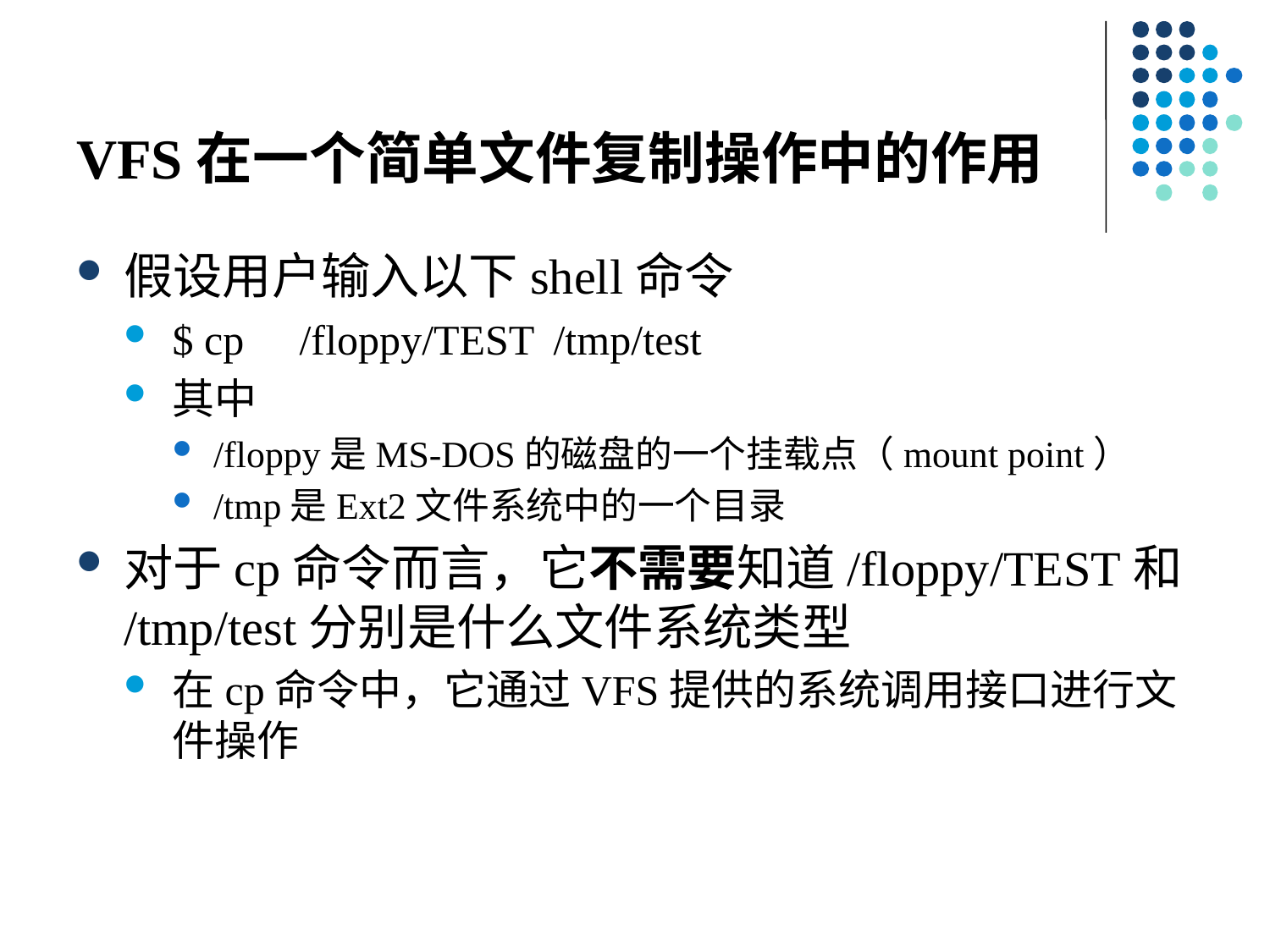

# VFS在一个简单文件复制操作中的作用
假设用户输入以下shell命令
$ cp 	/floppy/TEST 	/tmp/test
其中
/floppy是MS-DOS的磁盘的一个挂载点（mount point）
/tmp是Ext2文件系统中的一个目录
对于cp命令而言，它不需要知道/floppy/TEST和/tmp/test分别是什么文件系统类型
在cp命令中，它通过VFS提供的系统调用接口进行文件操作